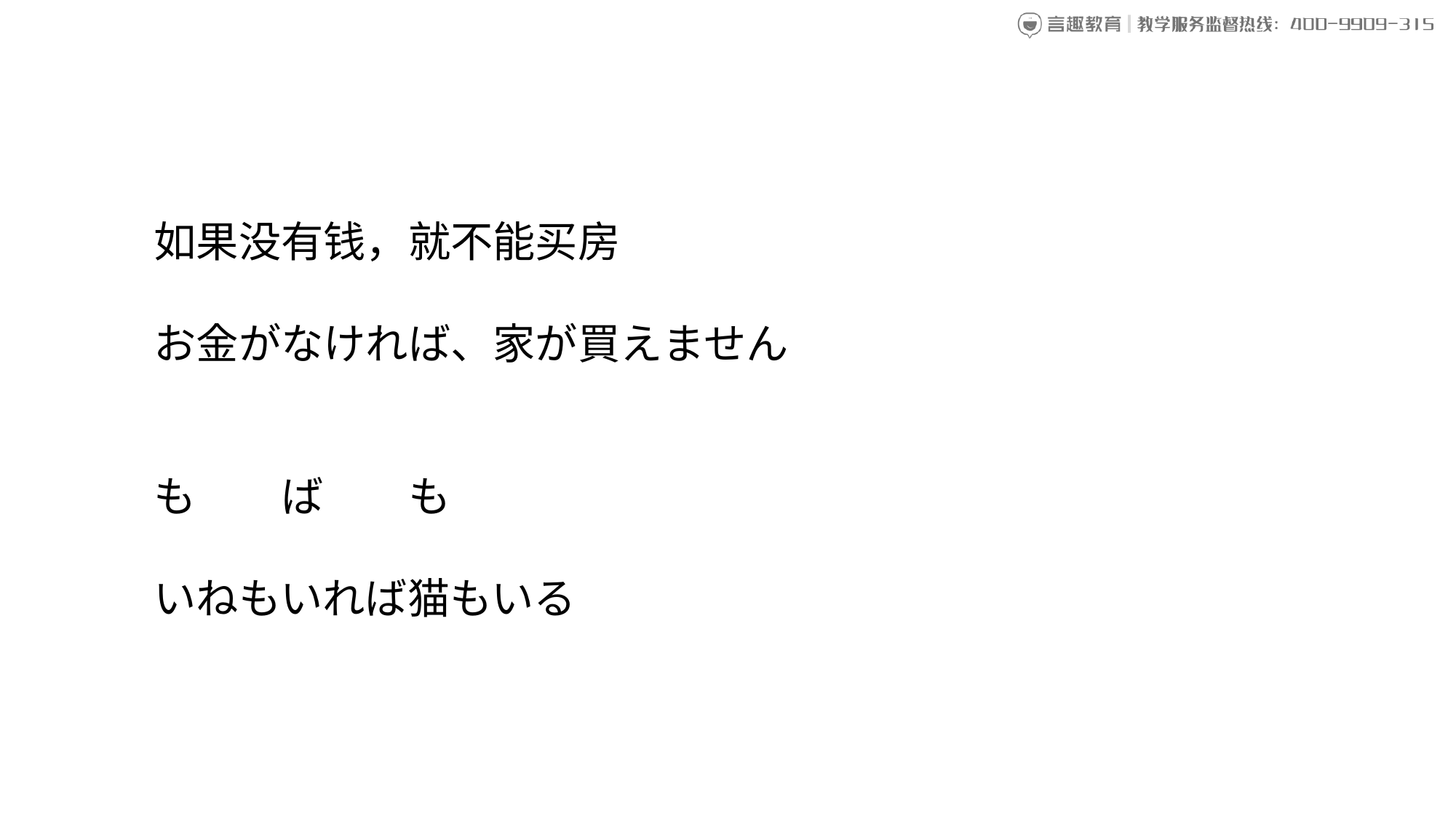

如果没有钱，就不能买房

お金がなければ、家が買えません

も　　ば　　も

いねもいれば猫もいる